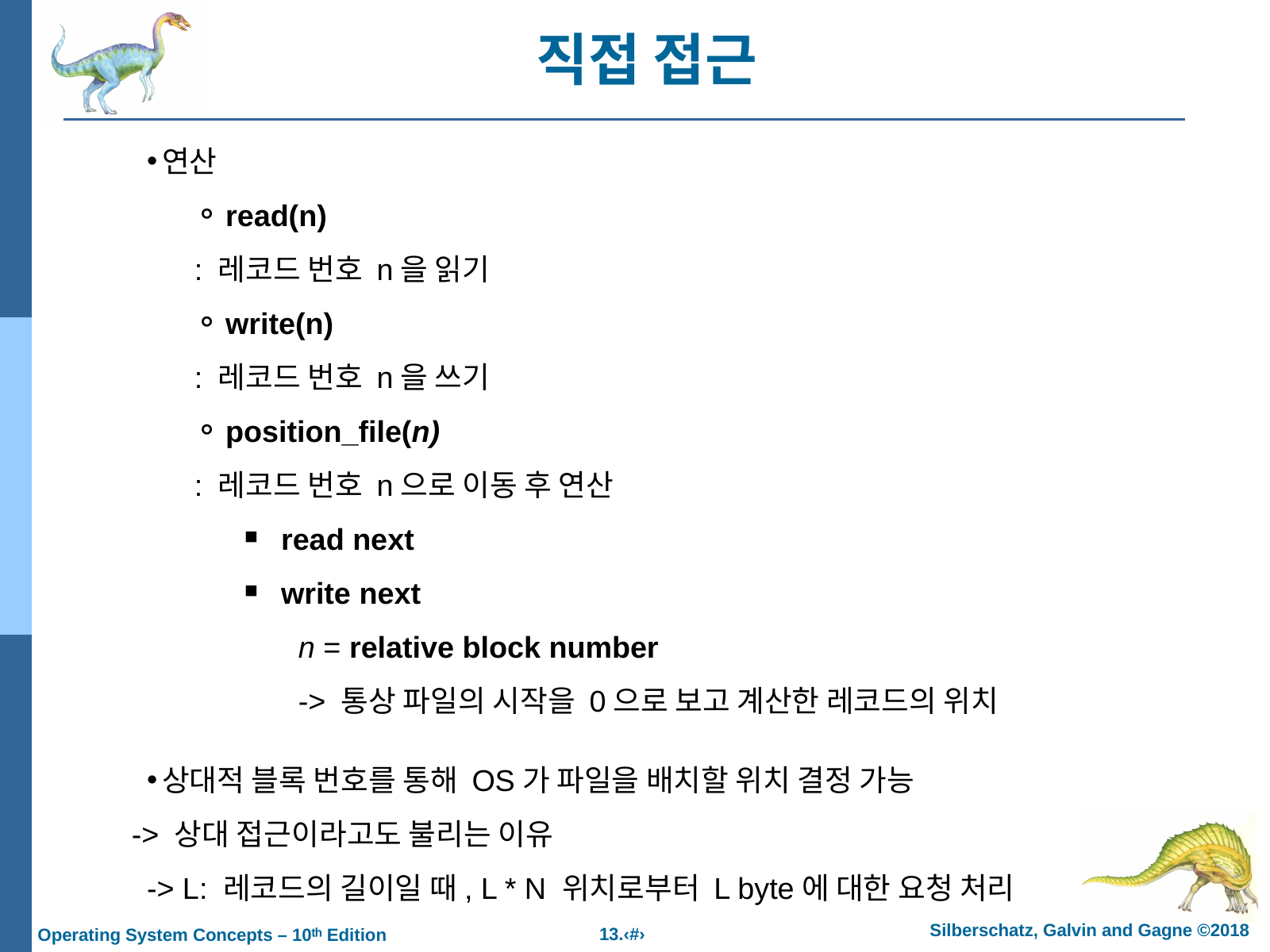

직접 접근

연산
read(n)
: 레코드 번호 n을 읽기
write(n)
: 레코드 번호 n을 쓰기
position_file(n)
: 레코드 번호 n으로 이동 후 연산
read next
write next
                    n = relative block number
                    -> 통상 파일의 시작을 0으로 보고 계산한 레코드의 위치

상대적 블록 번호를 통해 OS가 파일을 배치할 위치 결정 가능
-> 상대 접근이라고도 불리는 이유
-> L: 레코드의 길이일 때, L * N 위치로부터 L byte에 대한 요청 처리

Silberschatz, Galvin and Gagne ©2018
13.‹#›
Operating System Concepts – 10ᵗʰ Edition